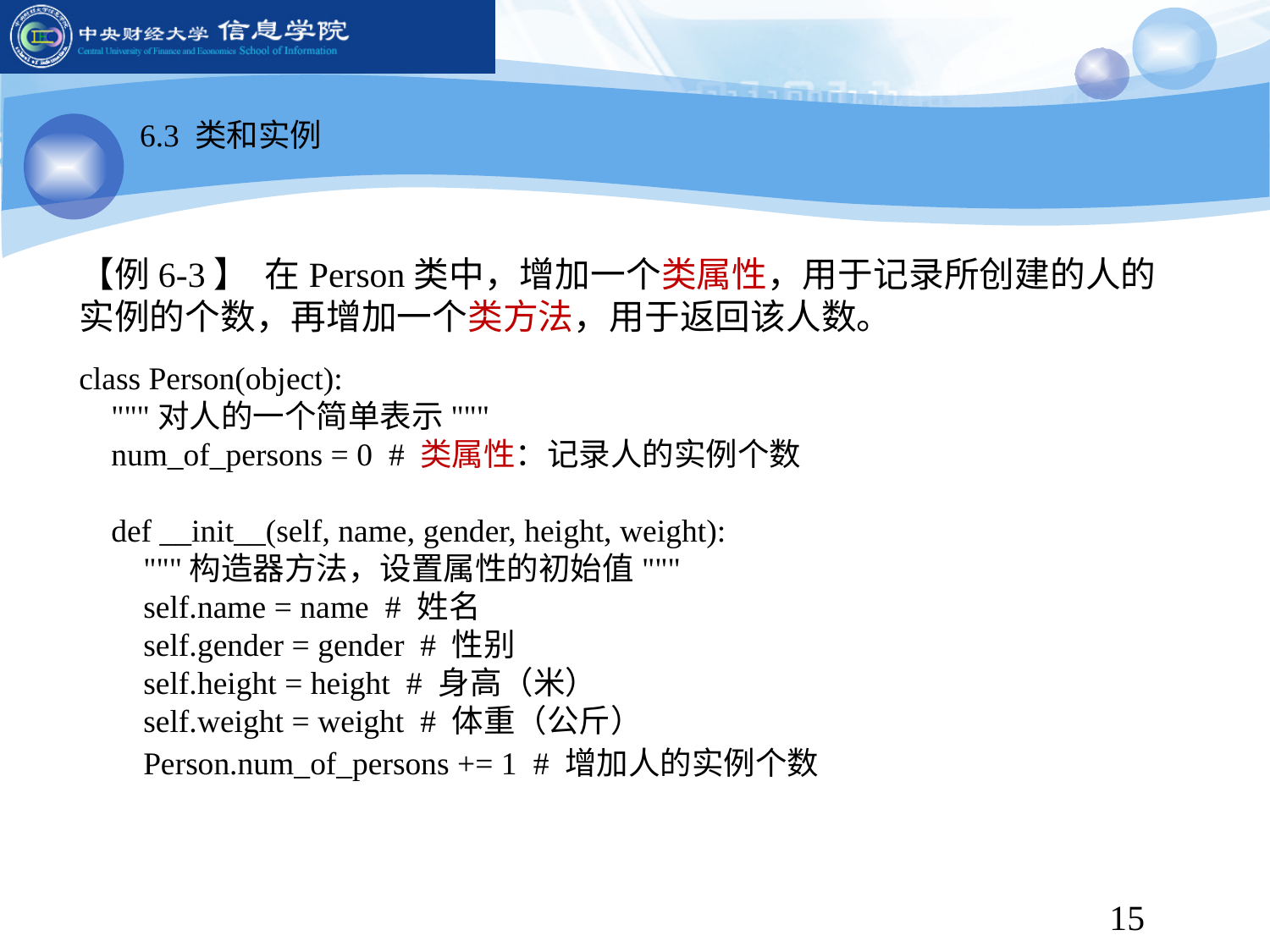

6.3 类和实例
【例6-3】  在Person类中，增加一个类属性，用于记录所创建的人的实例的个数，再增加一个类方法，用于返回该人数。

class Person(object):
    """对人的一个简单表示"""
    num_of_persons = 0  # 类属性：记录人的实例个数

    def __init__(self, name, gender, height, weight):
        """构造器方法，设置属性的初始值"""
        self.name = name  # 姓名
        self.gender = gender  # 性别
        self.height = height  # 身高（米）
        self.weight = weight  # 体重（公斤）
        Person.num_of_persons += 1  # 增加人的实例个数